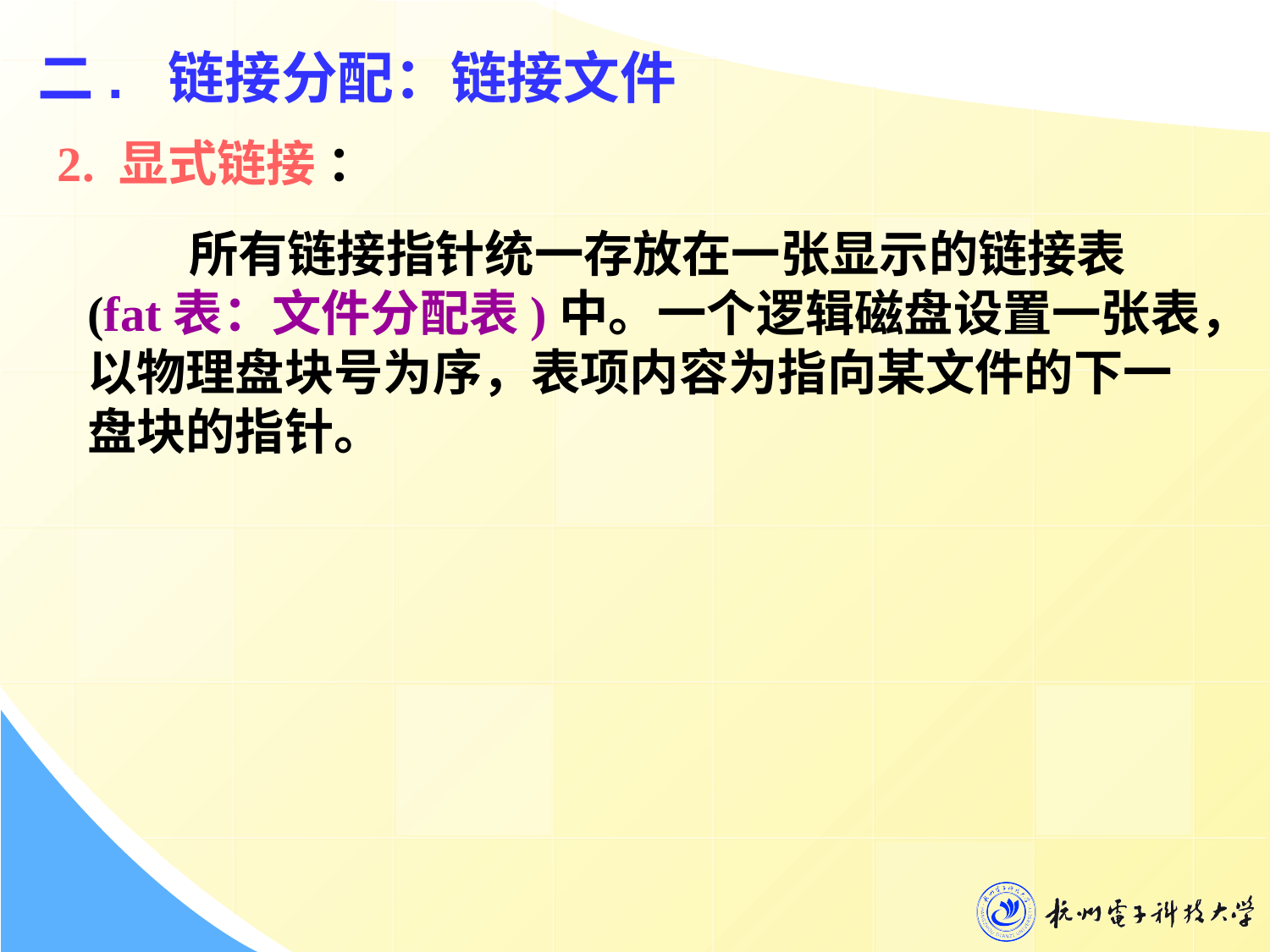

二.  链接分配：链接文件
2. 显式链接 ：
        所有链接指针统一存放在一张显示的链接表(fat表：文件分配表)中。一个逻辑磁盘设置一张表，以物理盘块号为序，表项内容为指向某文件的下一盘块的指针。